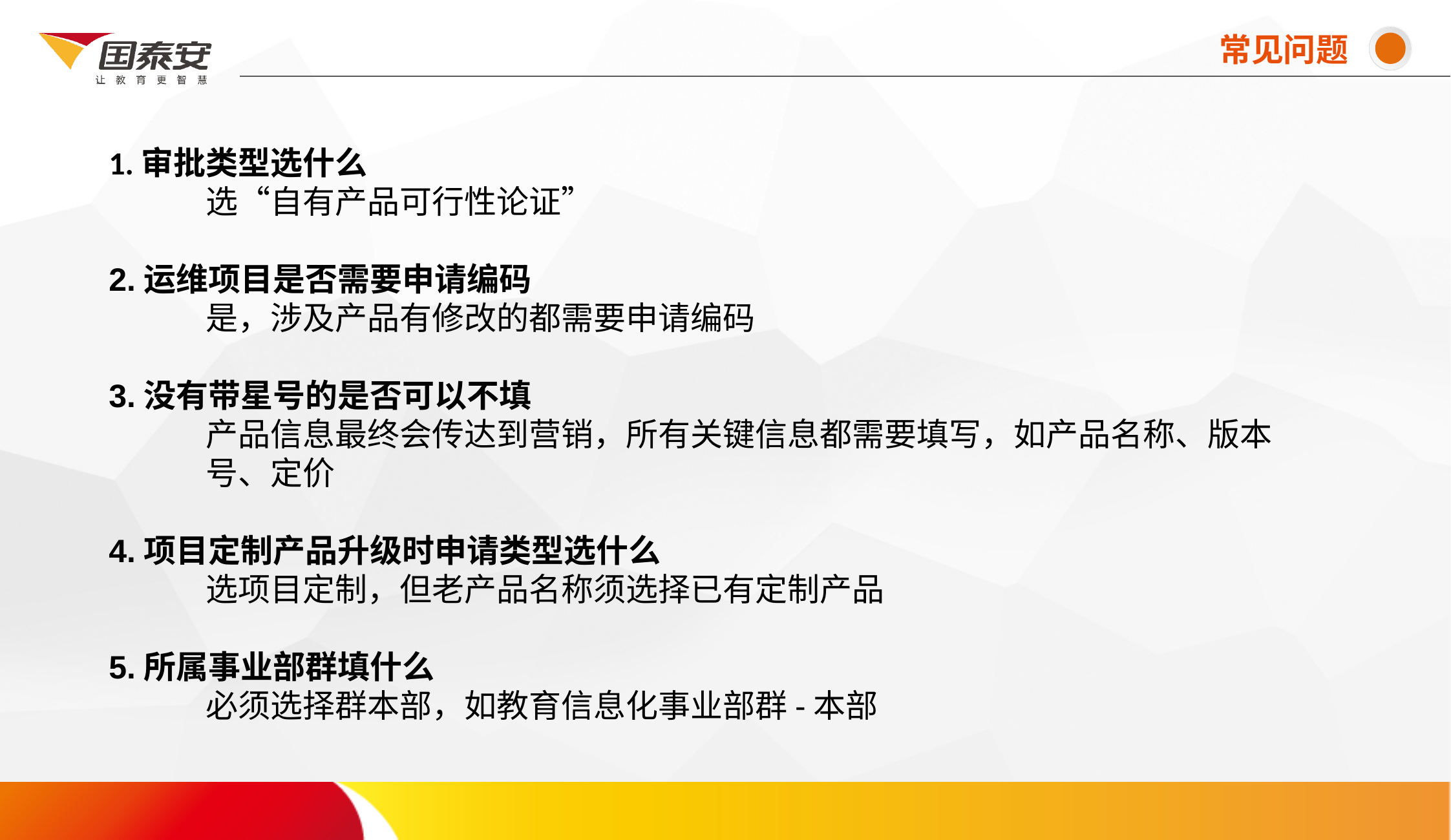

常见问题
1.审批类型选什么
	选“自有产品可行性论证”

2.运维项目是否需要申请编码
	是，涉及产品有修改的都需要申请编码

3.没有带星号的是否可以不填
	产品信息最终会传达到营销，所有关键信息都需要填写，如产品名称、版本	号、定价

4.项目定制产品升级时申请类型选什么
	选项目定制，但老产品名称须选择已有定制产品

5.所属事业部群填什么
	必须选择群本部，如教育信息化事业部群-本部